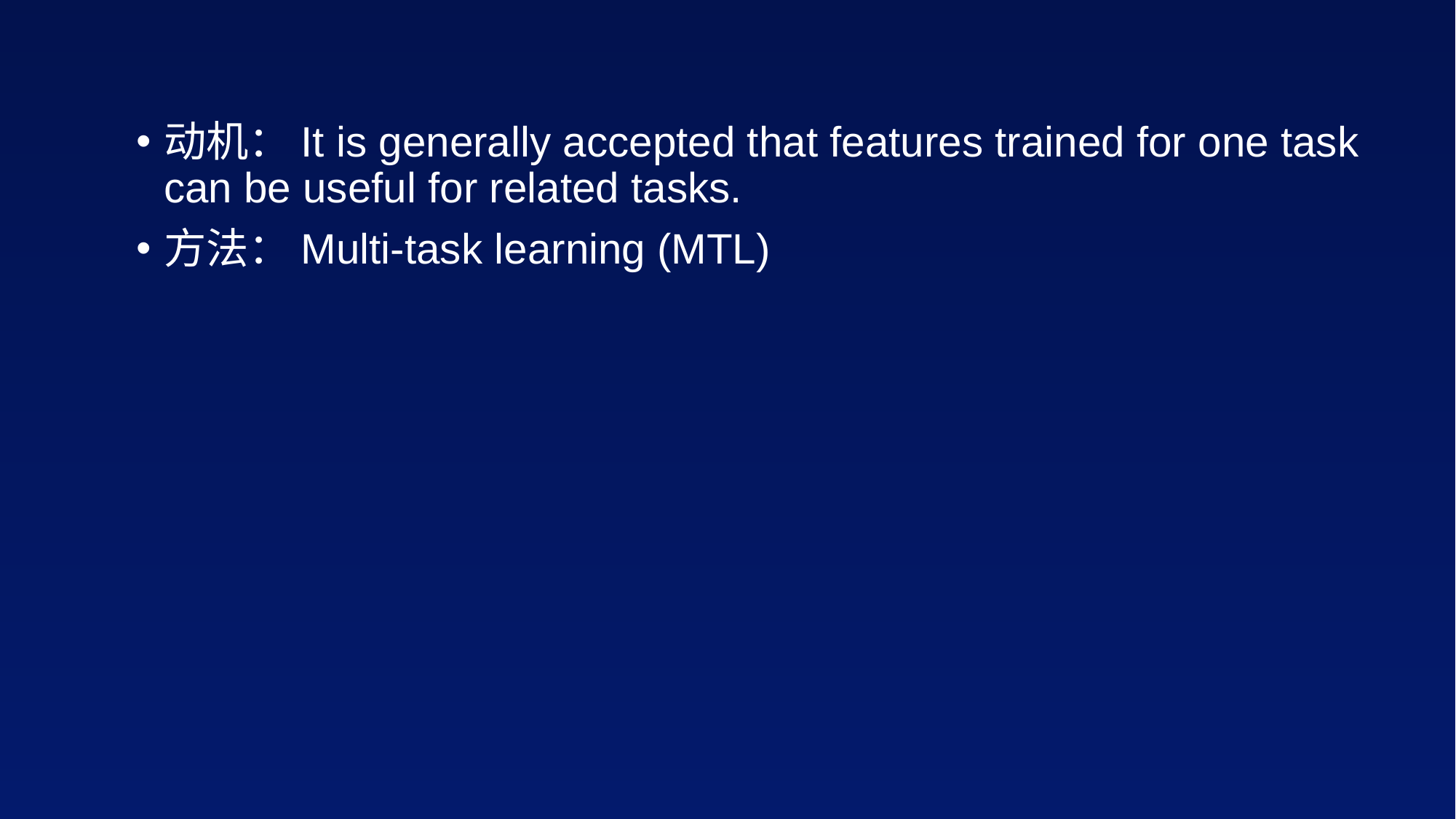

动机：It is generally accepted that features trained for one task can be useful for related tasks.
方法：Multi-task learning (MTL)